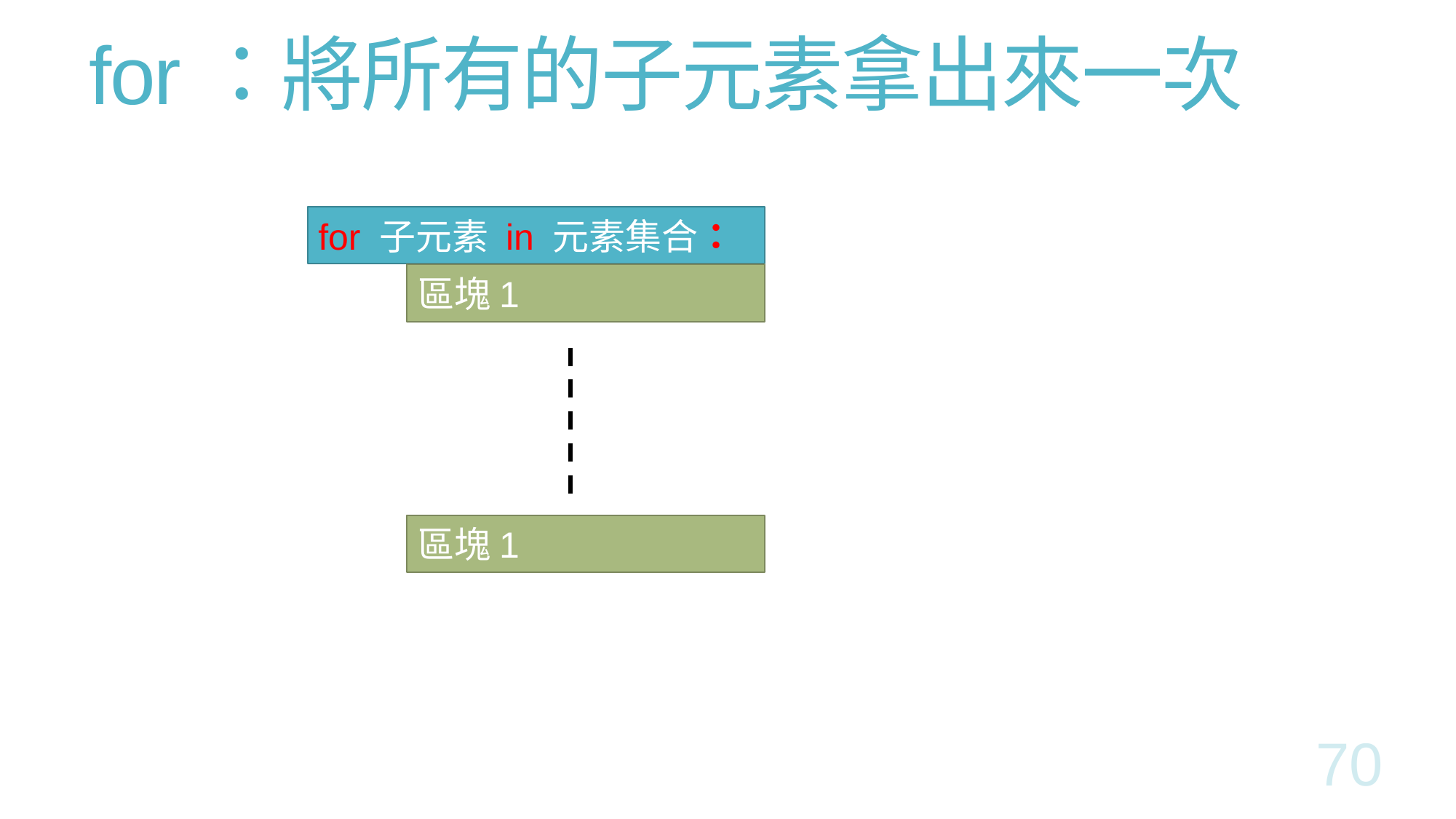

# for：將所有的子元素拿出來一次
for 子元素 in 元素集合：
區塊1
區塊1
70